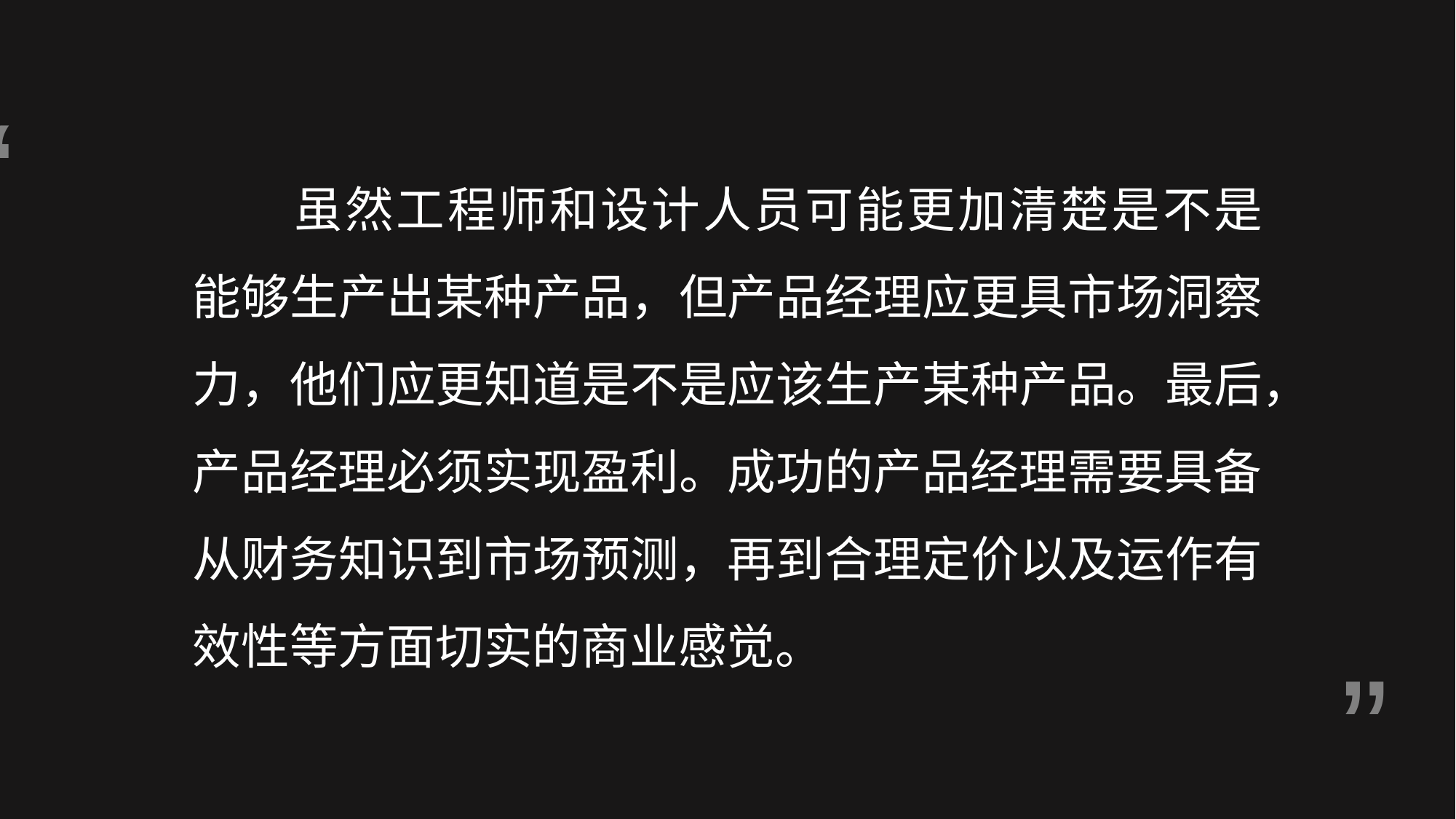

“
虽然工程师和设计人员可能更加清楚是不是能够生产出某种产品，但产品经理应更具市场洞察力，他们应更知道是不是应该生产某种产品。最后，产品经理必须实现盈利。成功的产品经理需要具备从财务知识到市场预测，再到合理定价以及运作有效性等方面切实的商业感觉。
”